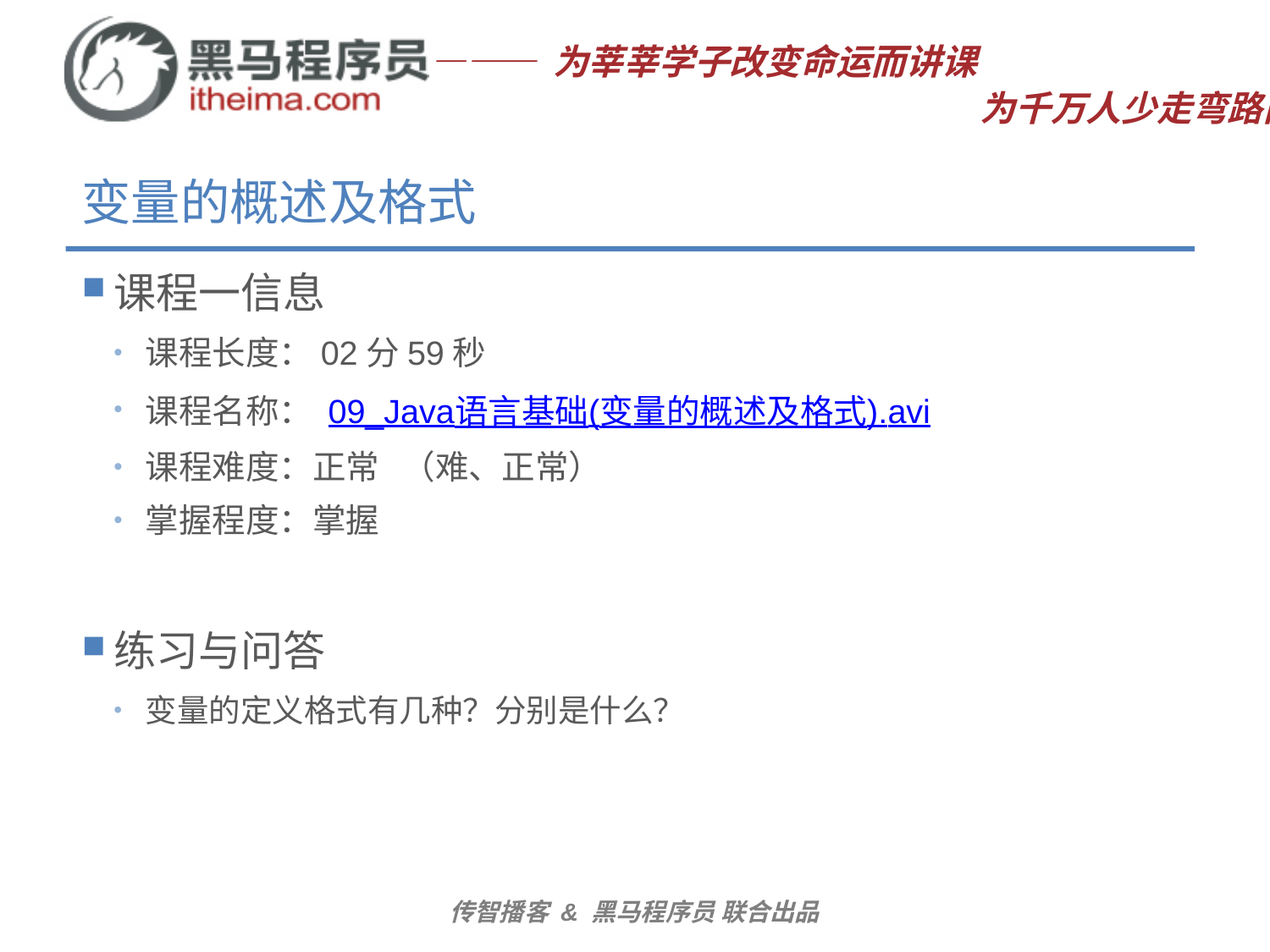

# 变量的概述及格式
课程一信息
课程长度：02分59秒
课程名称： 09_Java语言基础(变量的概述及格式).avi
课程难度：正常   （难、正常）
掌握程度：掌握

练习与问答
变量的定义格式有几种？分别是什么？